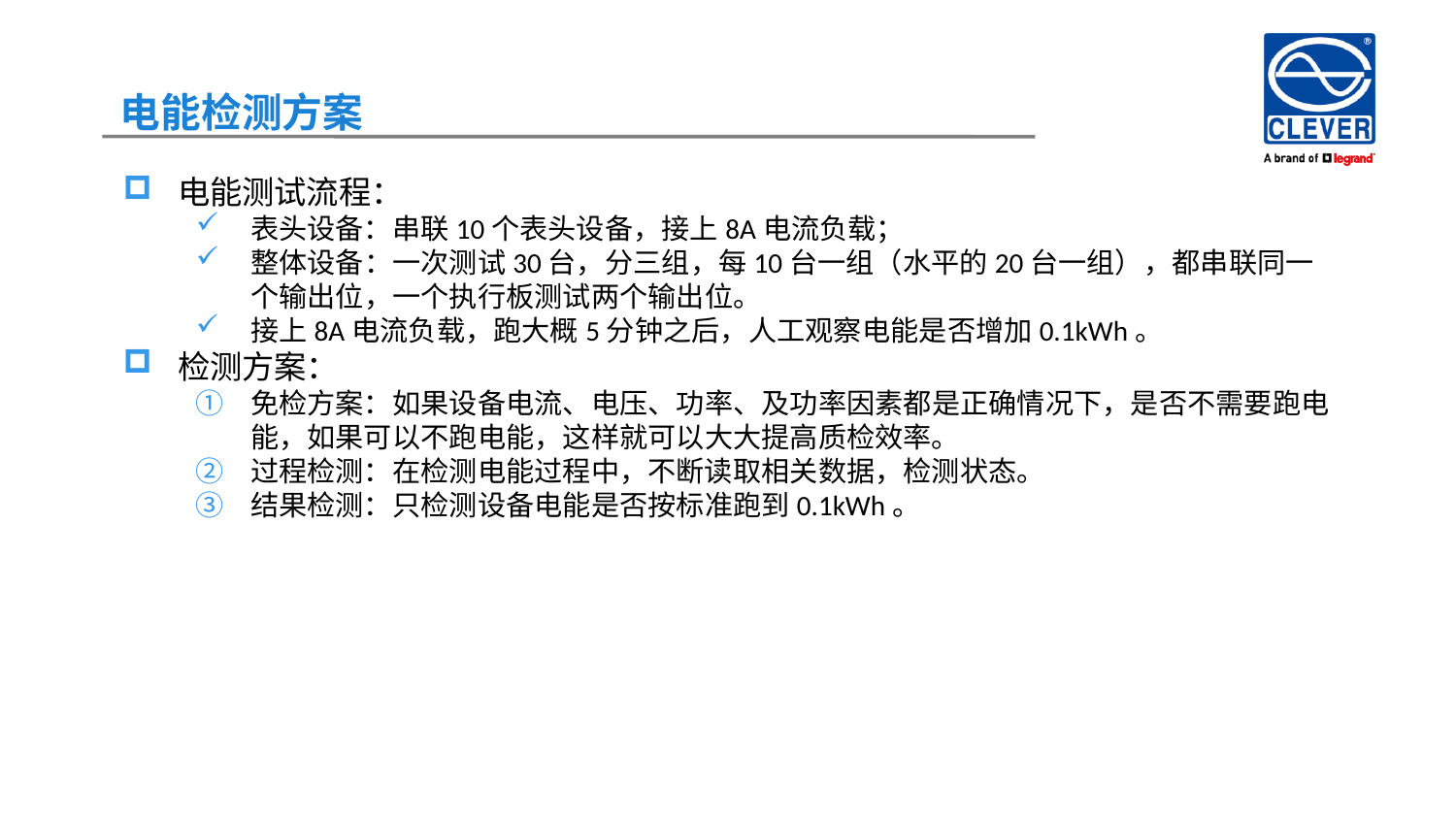

电能检测方案
电能测试流程：
表头设备：串联10个表头设备，接上8A电流负载；
整体设备：一次测试30台，分三组，每10台一组（水平的20台一组），都串联同一个输出位，一个执行板测试两个输出位。
接上8A电流负载，跑大概5分钟之后，人工观察电能是否增加0.1kWh。
检测方案：
免检方案：如果设备电流、电压、功率、及功率因素都是正确情况下，是否不需要跑电能，如果可以不跑电能，这样就可以大大提高质检效率。
过程检测：在检测电能过程中，不断读取相关数据，检测状态。
结果检测：只检测设备电能是否按标准跑到0.1kWh。